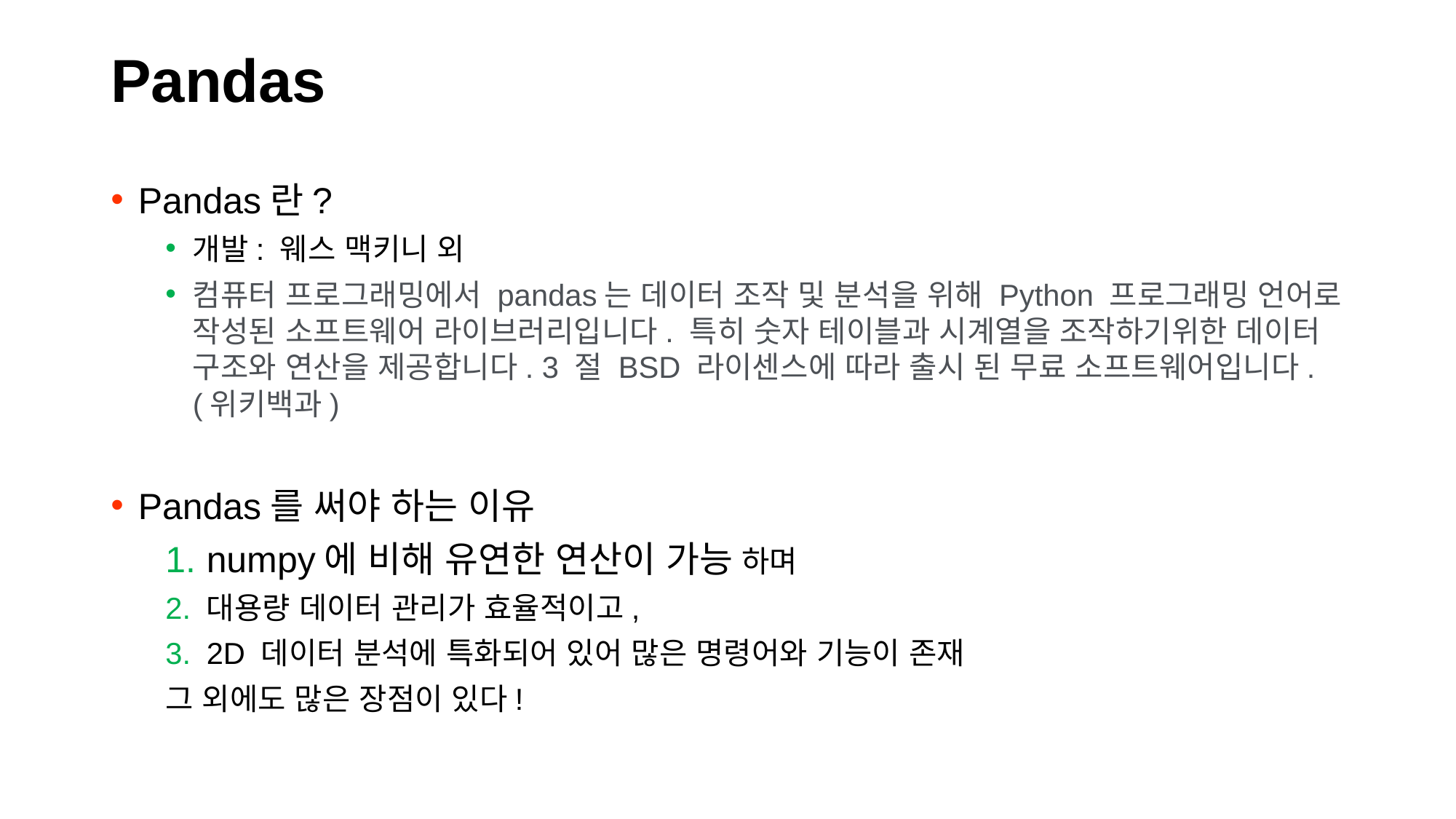

# Pandas
Pandas란?
개발: 웨스 맥키니 외
컴퓨터 프로그래밍에서 pandas는 데이터 조작 및 분석을 위해 Python 프로그래밍 언어로 작성된 소프트웨어 라이브러리입니다. 특히 숫자 테이블과 시계열을 조작하기위한 데이터 구조와 연산을 제공합니다. 3 절 BSD 라이센스에 따라 출시 된 무료 소프트웨어입니다.(위키백과)

Pandas를 써야 하는 이유
numpy에 비해 유연한 연산이 가능 하며
대용량 데이터 관리가 효율적이고,
2D 데이터 분석에 특화되어 있어 많은 명령어와 기능이 존재
그 외에도 많은 장점이 있다!